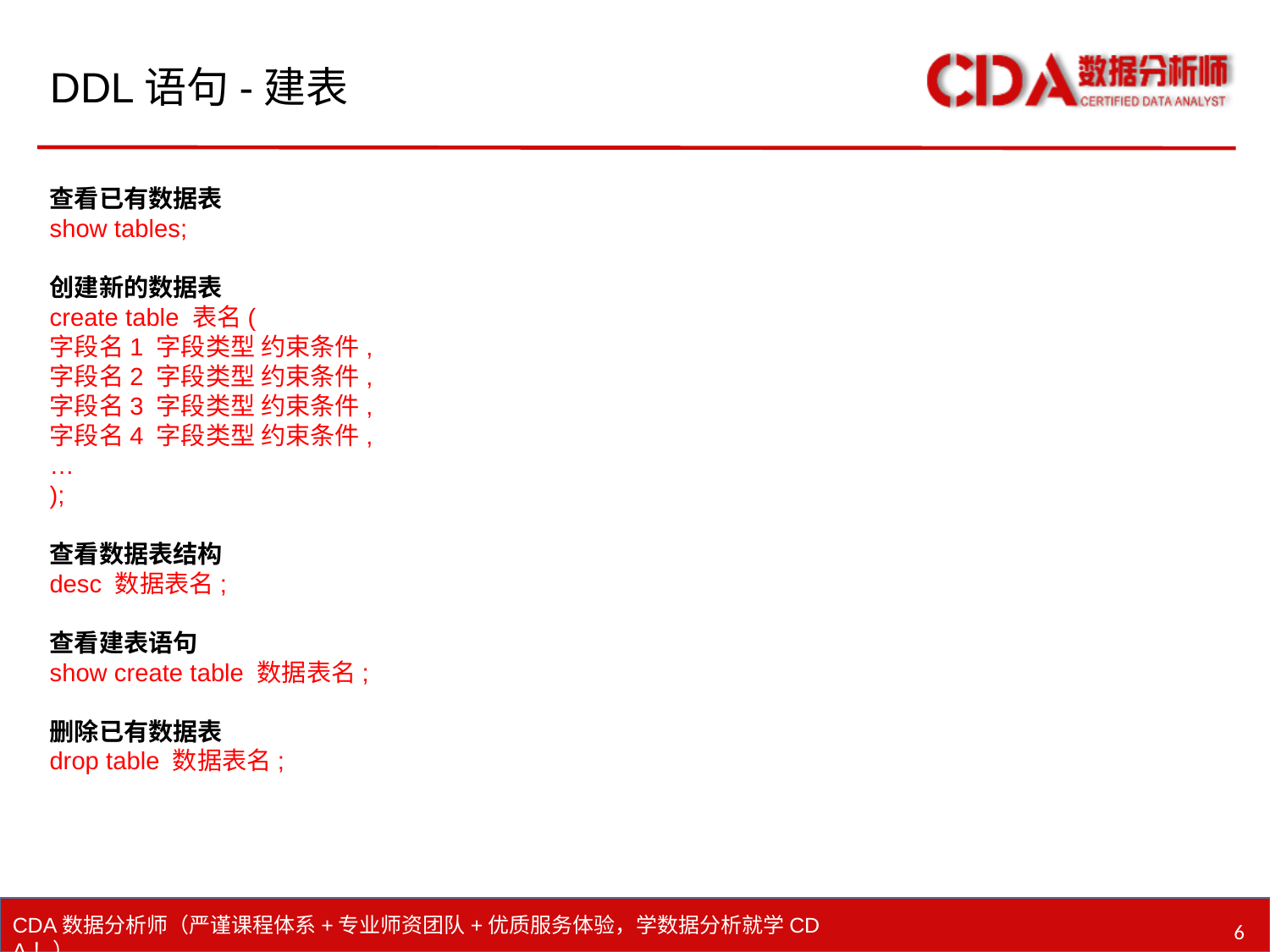

# DDL语句-建表
查看已有数据表
show tables;

创建新的数据表
create table 表名(
字段名1 字段类型 约束条件,
字段名2 字段类型 约束条件,
字段名3 字段类型 约束条件,
字段名4 字段类型 约束条件,
…
);

查看数据表结构
desc 数据表名;

查看建表语句
show create table 数据表名;

删除已有数据表
drop table 数据表名;

6